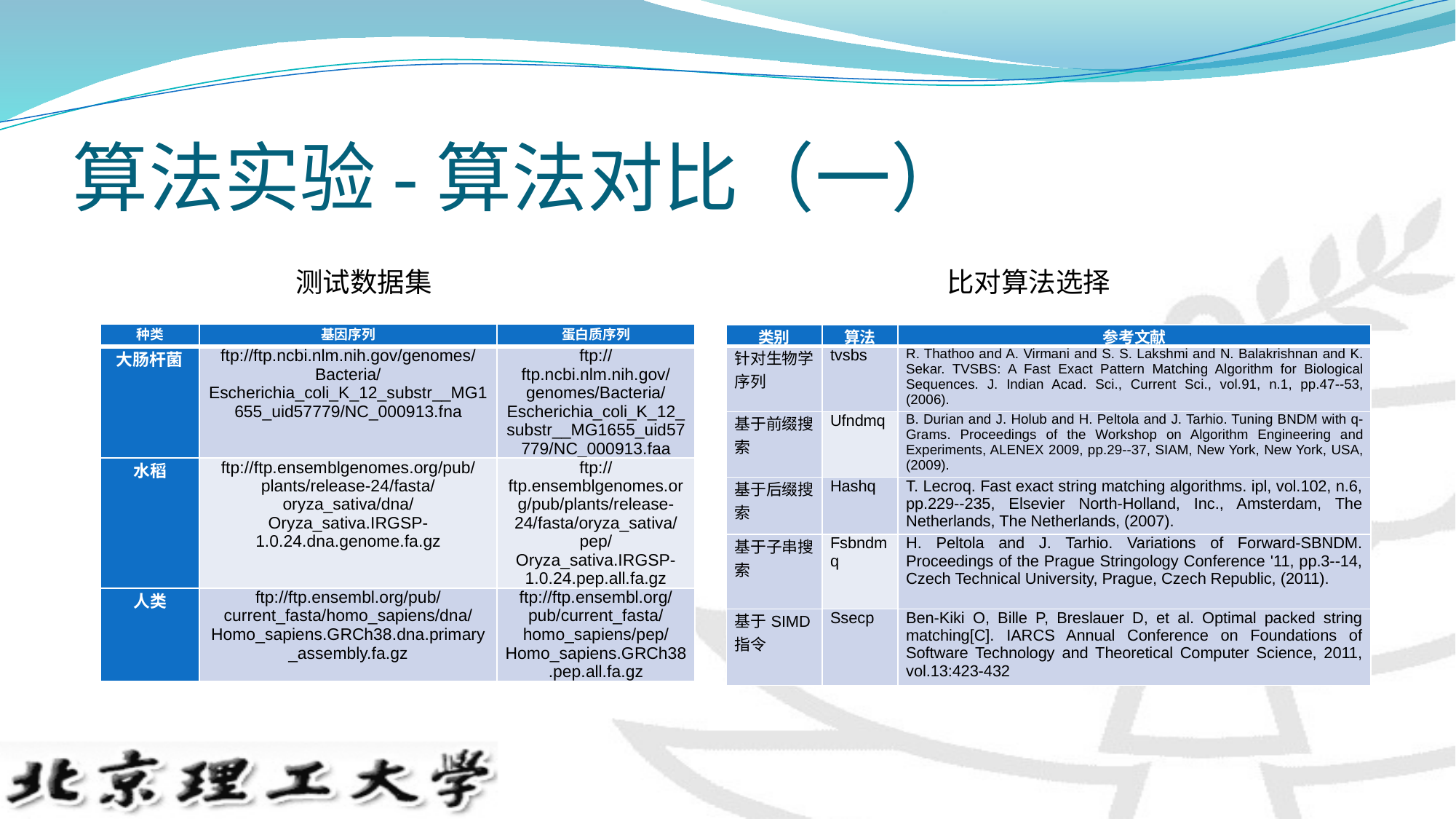

# 算法实验-算法对比（一）
测试数据集
比对算法选择
| 种类 | 基因序列 | 蛋白质序列 |
| --- | --- | --- |
| 大肠杆菌 | ftp://ftp.ncbi.nlm.nih.gov/genomes/Bacteria/Escherichia\_coli\_K\_12\_substr\_\_MG1655\_uid57779/NC\_000913.fna | ftp://ftp.ncbi.nlm.nih.gov/genomes/Bacteria/Escherichia\_coli\_K\_12\_substr\_\_MG1655\_uid57779/NC\_000913.faa |
| 水稻 | ftp://ftp.ensemblgenomes.org/pub/plants/release-24/fasta/oryza\_sativa/dna/Oryza\_sativa.IRGSP-1.0.24.dna.genome.fa.gz | ftp://ftp.ensemblgenomes.org/pub/plants/release-24/fasta/oryza\_sativa/pep/Oryza\_sativa.IRGSP-1.0.24.pep.all.fa.gz |
| 人类 | ftp://ftp.ensembl.org/pub/current\_fasta/homo\_sapiens/dna/Homo\_sapiens.GRCh38.dna.primary\_assembly.fa.gz | ftp://ftp.ensembl.org/pub/current\_fasta/homo\_sapiens/pep/Homo\_sapiens.GRCh38.pep.all.fa.gz |
| 类别 | 算法 | 参考文献 |
| --- | --- | --- |
| 针对生物学序列 | tvsbs | R. Thathoo and A. Virmani and S. S. Lakshmi and N. Balakrishnan and K. Sekar. TVSBS: A Fast Exact Pattern Matching Algorithm for Biological Sequences. J. Indian Acad. Sci., Current Sci., vol.91, n.1, pp.47--53, (2006). |
| 基于前缀搜索 | Ufndmq | B. Durian and J. Holub and H. Peltola and J. Tarhio. Tuning BNDM with q-Grams. Proceedings of the Workshop on Algorithm Engineering and Experiments, ALENEX 2009, pp.29--37, SIAM, New York, New York, USA, (2009). |
| 基于后缀搜索 | Hashq | T. Lecroq. Fast exact string matching algorithms. ipl, vol.102, n.6, pp.229--235, Elsevier North-Holland, Inc., Amsterdam, The Netherlands, The Netherlands, (2007). |
| 基于子串搜索 | Fsbndmq | H. Peltola and J. Tarhio. Variations of Forward-SBNDM. Proceedings of the Prague Stringology Conference '11, pp.3--14, Czech Technical University, Prague, Czech Republic, (2011). |
| 基于SIMD指令 | Ssecp | Ben-Kiki O, Bille P, Breslauer D, et al. Optimal packed string matching[C]. IARCS Annual Conference on Foundations of Software Technology and Theoretical Computer Science, 2011, vol.13:423-432 |